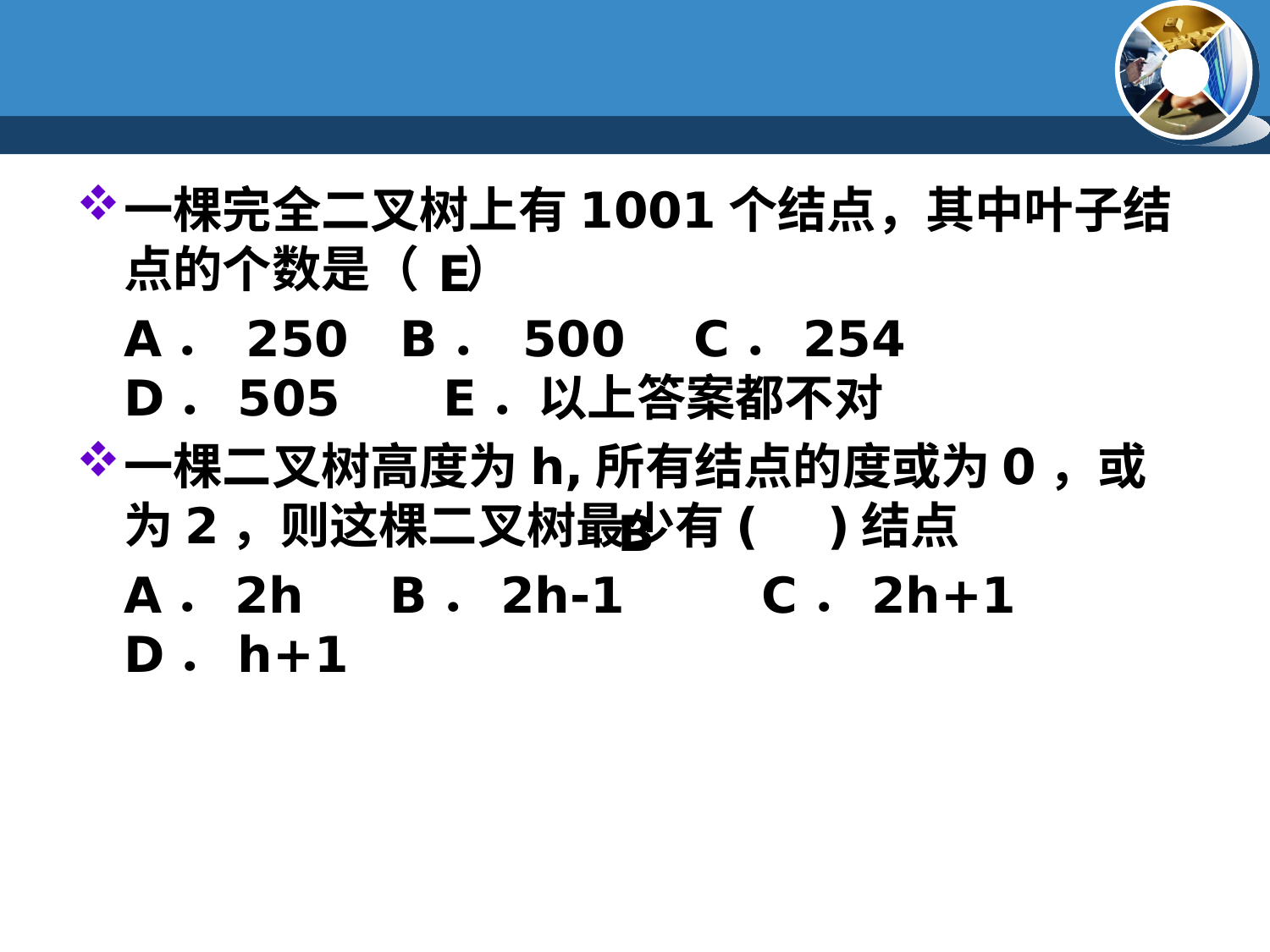

#
一棵完全二叉树上有1001个结点，其中叶子结点的个数是（    ）
	A． 250   B． 500    C．254     D．505      E．以上答案都不对
一棵二叉树高度为h,所有结点的度或为0，或为2，则这棵二叉树最少有(    )结点
	A．2h     B．2h-1        C．2h+1         D．h+1
E
B